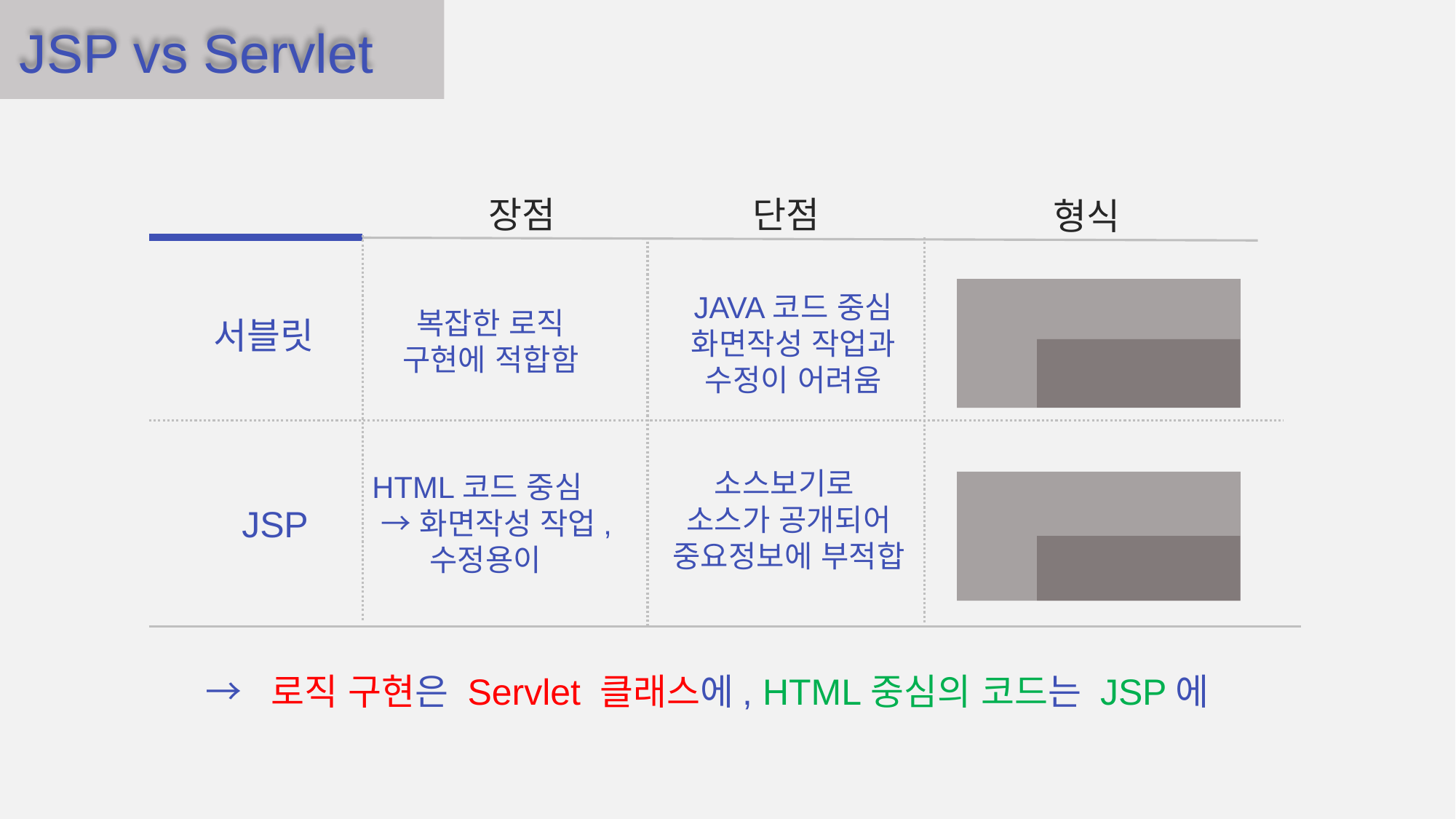

JSP vs Servlet
장점
단점
형식

JAVA코드 중심
화면작성 작업과
수정이 어려움
Java 코드
복잡한 로직
구현에 적합함
서블릿

HTML 코드
소스보기로
소스가 공개되어
중요정보에 부적합
HTML코드 중심
 → 화면작성 작업,
      수정용이

HTML 코드
JSP

Java 코드
→  로직 구현은 Servlet 클래스에, HTML중심의 코드는 JSP에